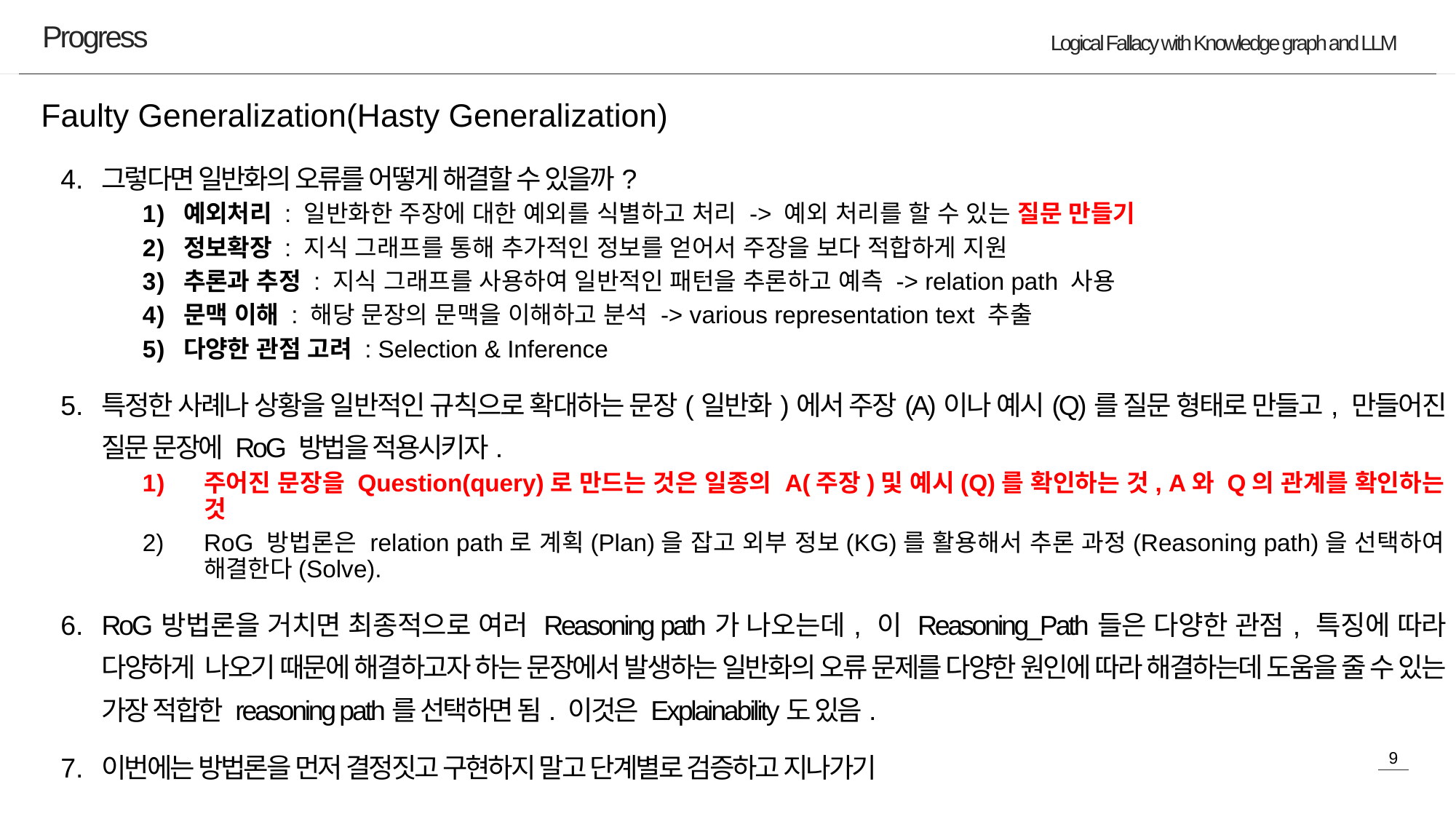

Progress
Faulty Generalization(Hasty Generalization)
그렇다면 일반화의 오류를 어떻게 해결할 수 있을까?
예외처리 : 일반화한 주장에 대한 예외를 식별하고 처리 -> 예외 처리를 할 수 있는 질문 만들기
정보확장 : 지식 그래프를 통해 추가적인 정보를 얻어서 주장을 보다 적합하게 지원
추론과 추정 : 지식 그래프를 사용하여 일반적인 패턴을 추론하고 예측 -> relation path 사용
문맥 이해 : 해당 문장의 문맥을 이해하고 분석 -> various representation text 추출
다양한 관점 고려 : Selection & Inference
특정한 사례나 상황을 일반적인 규칙으로 확대하는 문장(일반화)에서 주장(A)이나 예시(Q)를 질문 형태로 만들고, 만들어진 질문 문장에 RoG 방법을 적용시키자.
주어진 문장을 Question(query)로 만드는 것은 일종의 A(주장)및 예시(Q)를 확인하는 것, A와 Q의 관계를 확인하는 것
RoG 방법론은 relation path로 계획(Plan)을 잡고 외부 정보(KG)를 활용해서 추론 과정(Reasoning path)을 선택하여 해결한다(Solve).
RoG방법론을 거치면 최종적으로 여러 Reasoning path가 나오는데, 이 Reasoning_Path들은 다양한 관점, 특징에 따라 다양하게  나오기 때문에 해결하고자 하는 문장에서 발생하는 일반화의 오류 문제를 다양한 원인에 따라 해결하는데 도움을 줄 수 있는 가장 적합한 reasoning path를 선택하면 됨. 이것은 Explainability도 있음.
이번에는 방법론을 먼저 결정짓고 구현하지 말고 단계별로 검증하고 지나가기